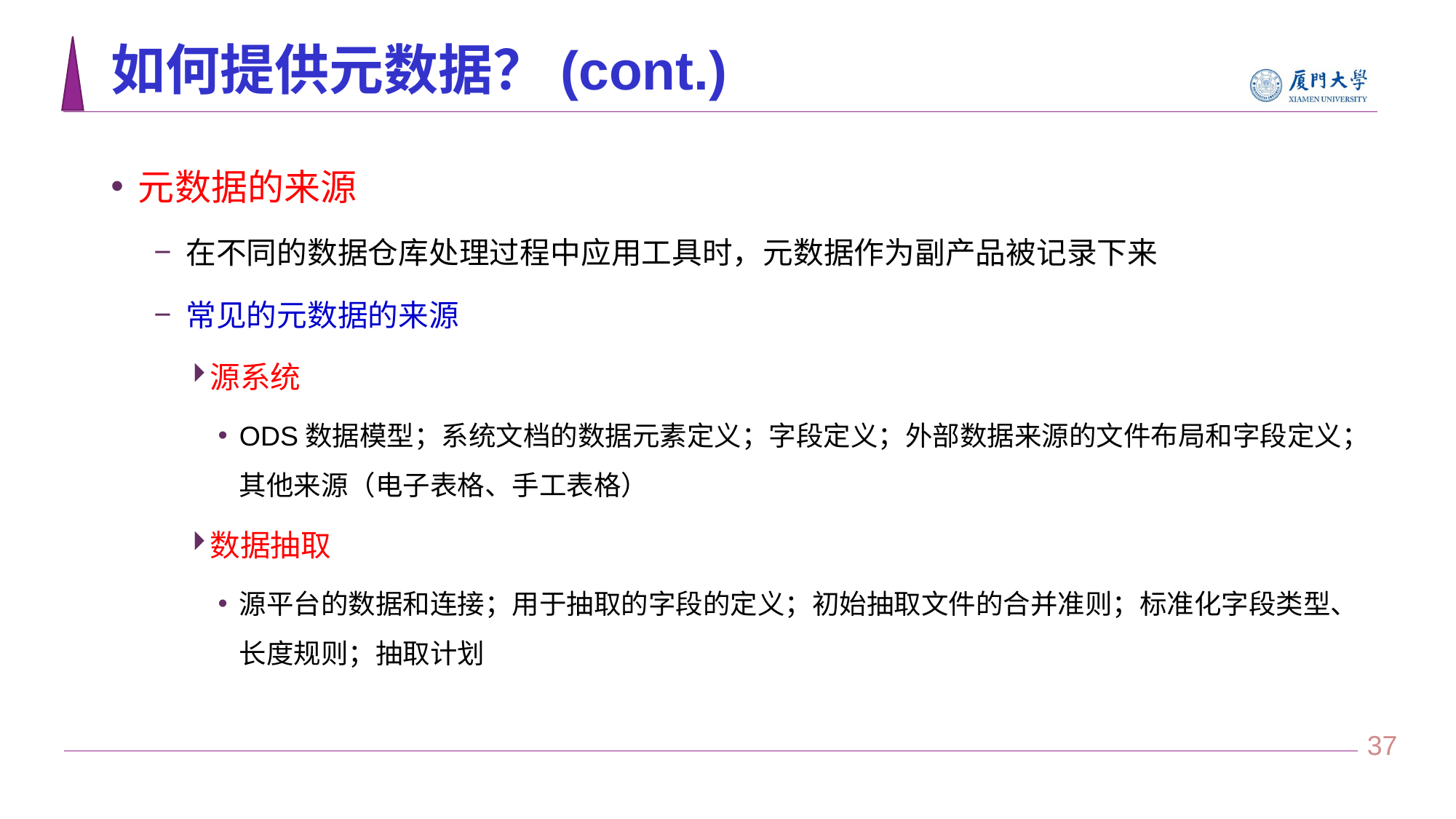

# 如何提供元数据？(cont.)
元数据的来源
在不同的数据仓库处理过程中应用工具时，元数据作为副产品被记录下来
常见的元数据的来源
源系统
ODS数据模型；系统文档的数据元素定义；字段定义；外部数据来源的文件布局和字段定义；其他来源（电子表格、手工表格）
数据抽取
源平台的数据和连接；用于抽取的字段的定义；初始抽取文件的合并准则；标准化字段类型、长度规则；抽取计划

37